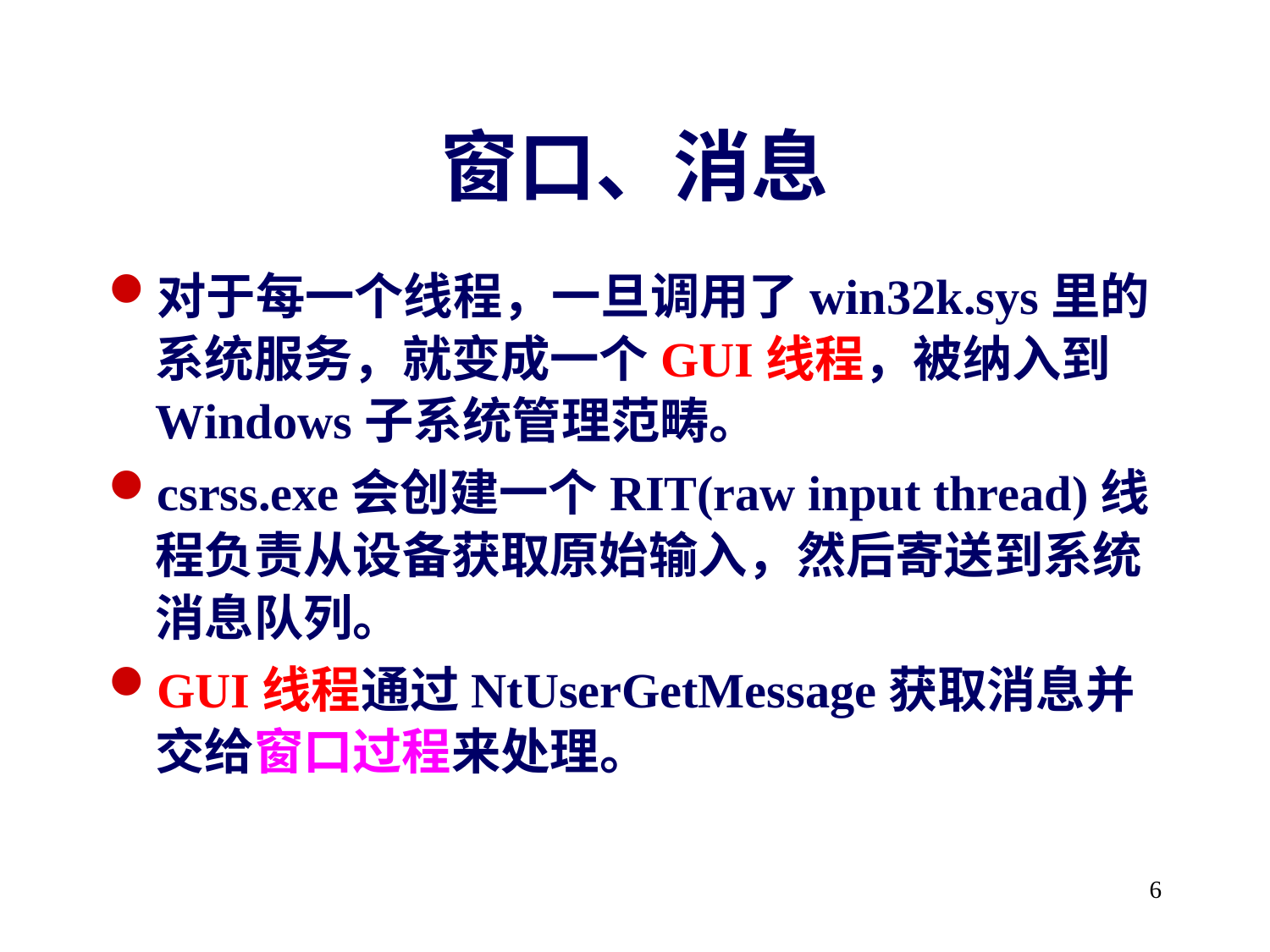

# 窗口、消息
对于每一个线程，一旦调用了win32k.sys里的系统服务，就变成一个GUI线程，被纳入到Windows子系统管理范畴。
csrss.exe会创建一个RIT(raw input thread)线程负责从设备获取原始输入，然后寄送到系统消息队列。
GUI线程通过NtUserGetMessage获取消息并交给窗口过程来处理。
6